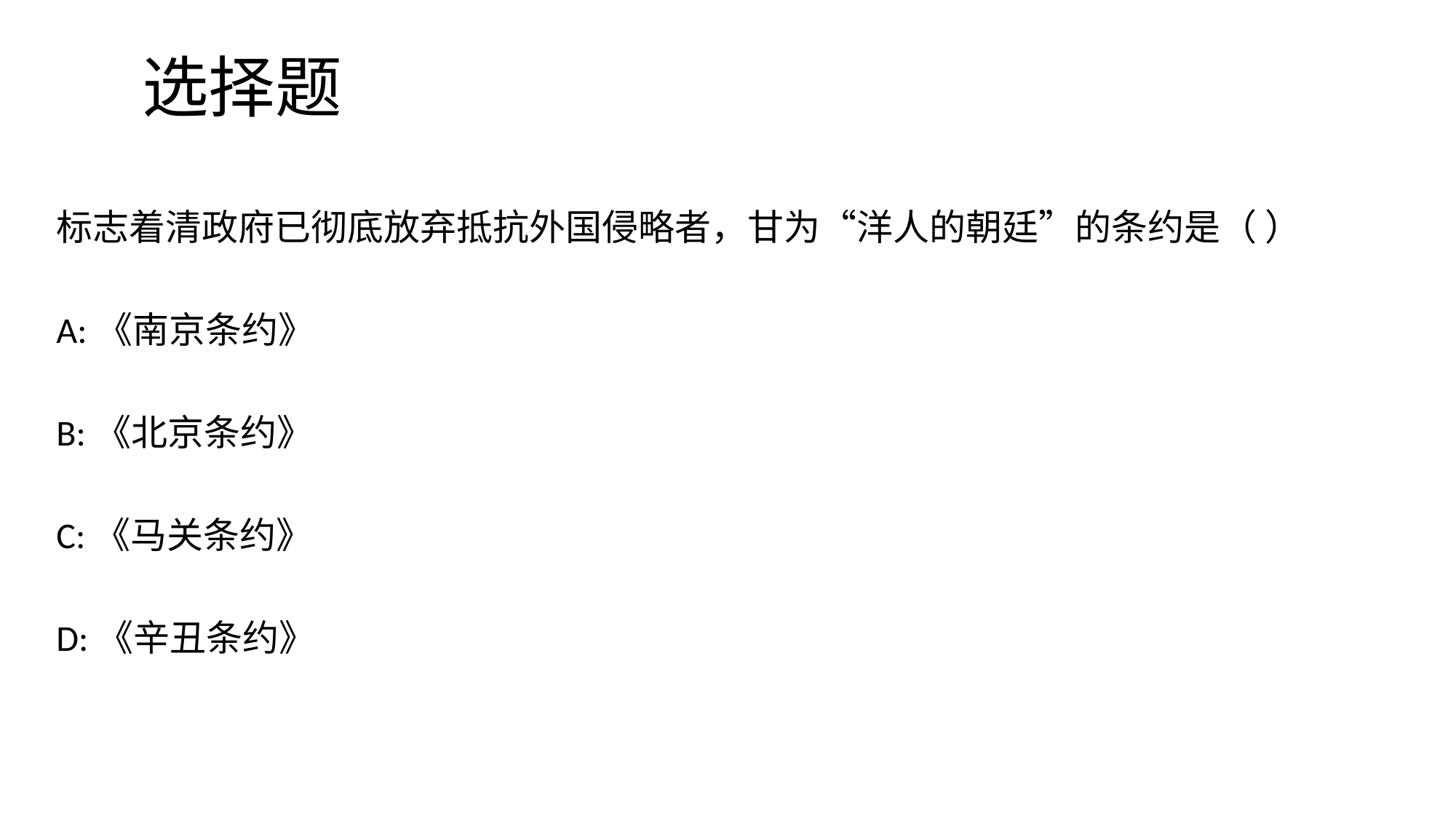

# 选择题
标志着清政府已彻底放弃抵抗外国侵略者，甘为“洋人的朝廷”的条约是（ ）
A:《南京条约》
B:《北京条约》
C:《马关条约》
D:《辛丑条约》